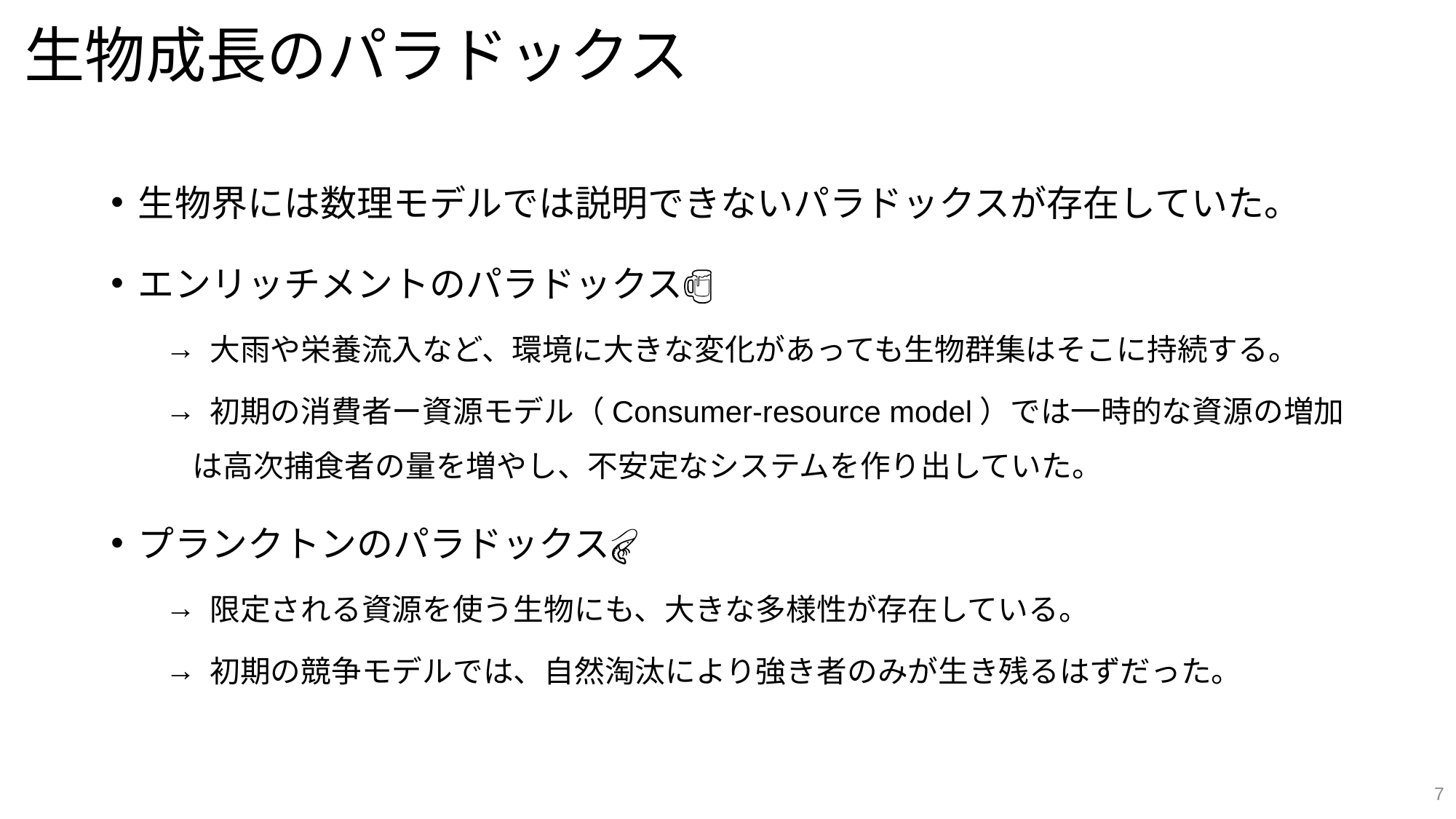

# 生物成長のパラドックス
生物界には数理モデルでは説明できないパラドックスが存在していた。
エンリッチメントのパラドックス🍺
 大雨や栄養流入など、環境に大きな変化があっても生物群集はそこに持続する。
 初期の消費者ー資源モデル（Consumer-resource model）では一時的な資源の増加は高次捕食者の量を増やし、不安定なシステムを作り出していた。
プランクトンのパラドックス🦐
 限定される資源を使う生物にも、大きな多様性が存在している。
 初期の競争モデルでは、自然淘汰により強き者のみが生き残るはずだった。

7